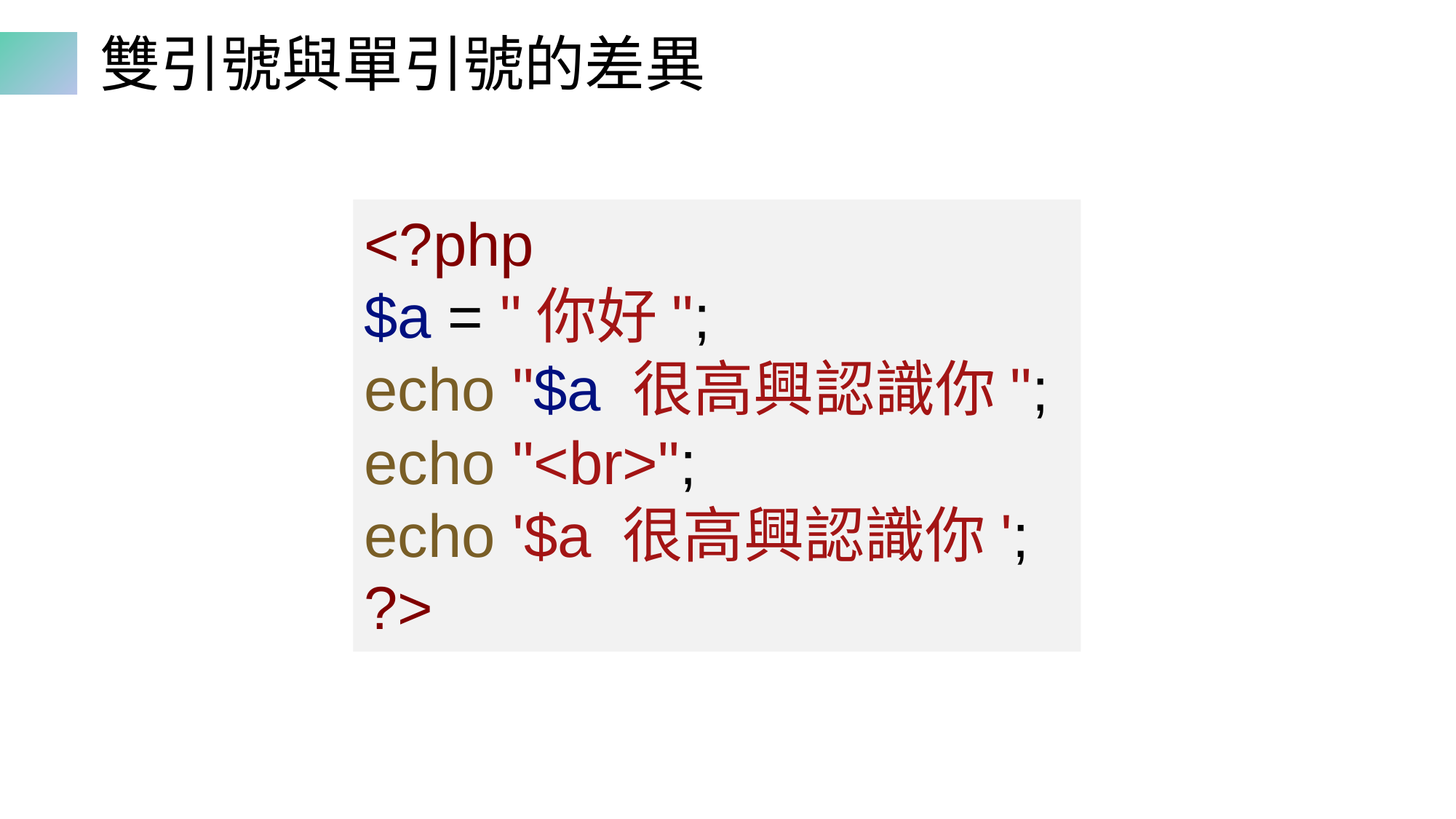

# 雙引號與單引號的差異
<?php
$a = "你好";
echo "$a 很高興認識你";
echo "<br>";
echo '$a 很高興認識你';
?>